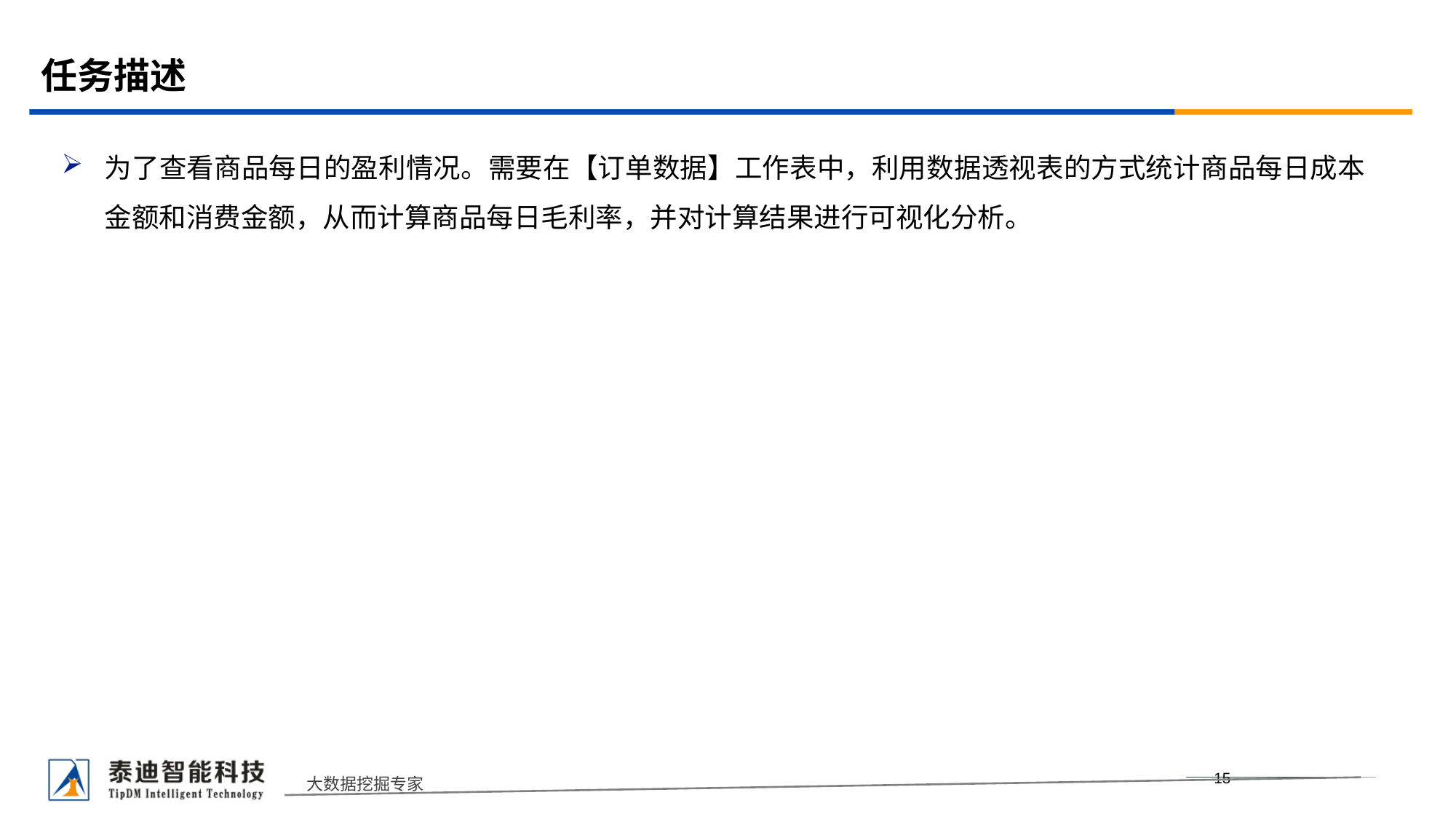

# 任务描述
为了查看商品每日的盈利情况。需要在【订单数据】工作表中，利用数据透视表的方式统计商品每日成本金额和消费金额，从而计算商品每日毛利率，并对计算结果进行可视化分析。